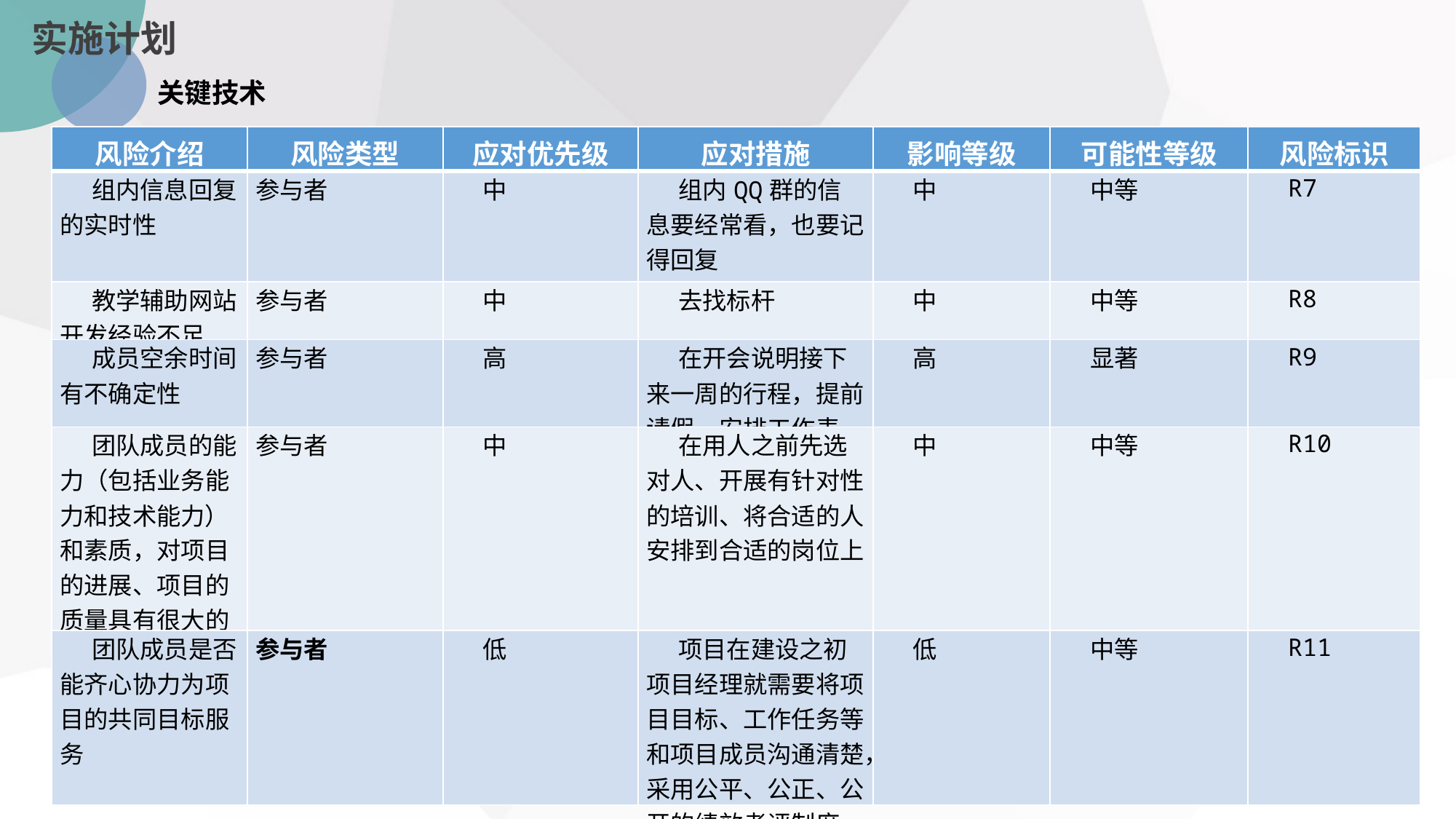

实施计划

关键技术
| 风险介绍 | 风险类型 | 应对优先级 | 应对措施 | 影响等级 | 可能性等级 | 风险标识 |
| --- | --- | --- | --- | --- | --- | --- |
| 组内信息回复的实时性 | 参与者 | 中 | 组内QQ群的信息要经常看，也要记得回复 | 中 | 中等 | R7 |
| 教学辅助网站开发经验不足 | 参与者 | 中 | 去找标杆 | 中 | 中等 | R8 |
| 成员空余时间有不确定性 | 参与者 | 高 | 在开会说明接下来一周的行程，提前请假，安排工作表 | 高 | 显著 | R9 |
| 团队成员的能力（包括业务能力和技术能力）和素质，对项目的进展、项目的质量具有很大的影响 | 参与者 | 中 | 在用人之前先选对人、开展有针对性的培训、将合适的人安排到合适的岗位上 | 中 | 中等 | R10 |
| 团队成员是否能齐心协力为项目的共同目标服务 | 参与者 | 低 | 项目在建设之初项目经理就需要将项目目标、工作任务等和项目成员沟通清楚，采用公平、公正、公开的绩效考评制度 | 低 | 中等 | R11 |